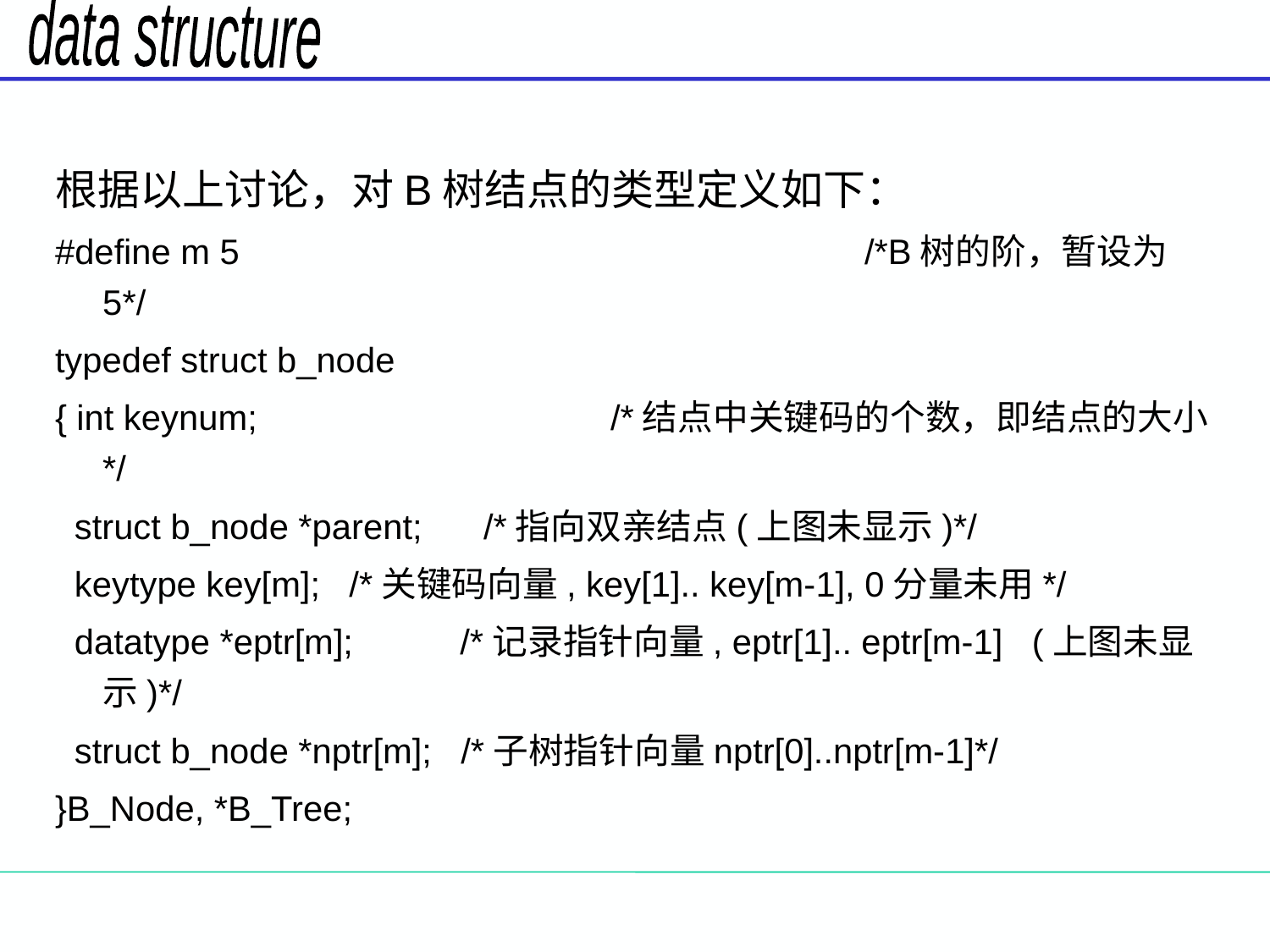

根据以上讨论，对B树结点的类型定义如下：
#define m 5					/*B树的阶，暂设为5*/
typedef struct b_node
{ int keynum;		     	/*结点中关键码的个数，即结点的大小*/
  struct b_node *parent;   	/*指向双亲结点(上图未显示)*/
  keytype key[m];   /*关键码向量, key[1].. key[m-1], 0分量未用*/
  datatype *eptr[m];           /*记录指针向量, eptr[1].. eptr[m-1]   (上图未显示)*/
  struct b_node *nptr[m];   /*子树指针向量nptr[0]..nptr[m-1]*/
}B_Node, *B_Tree;